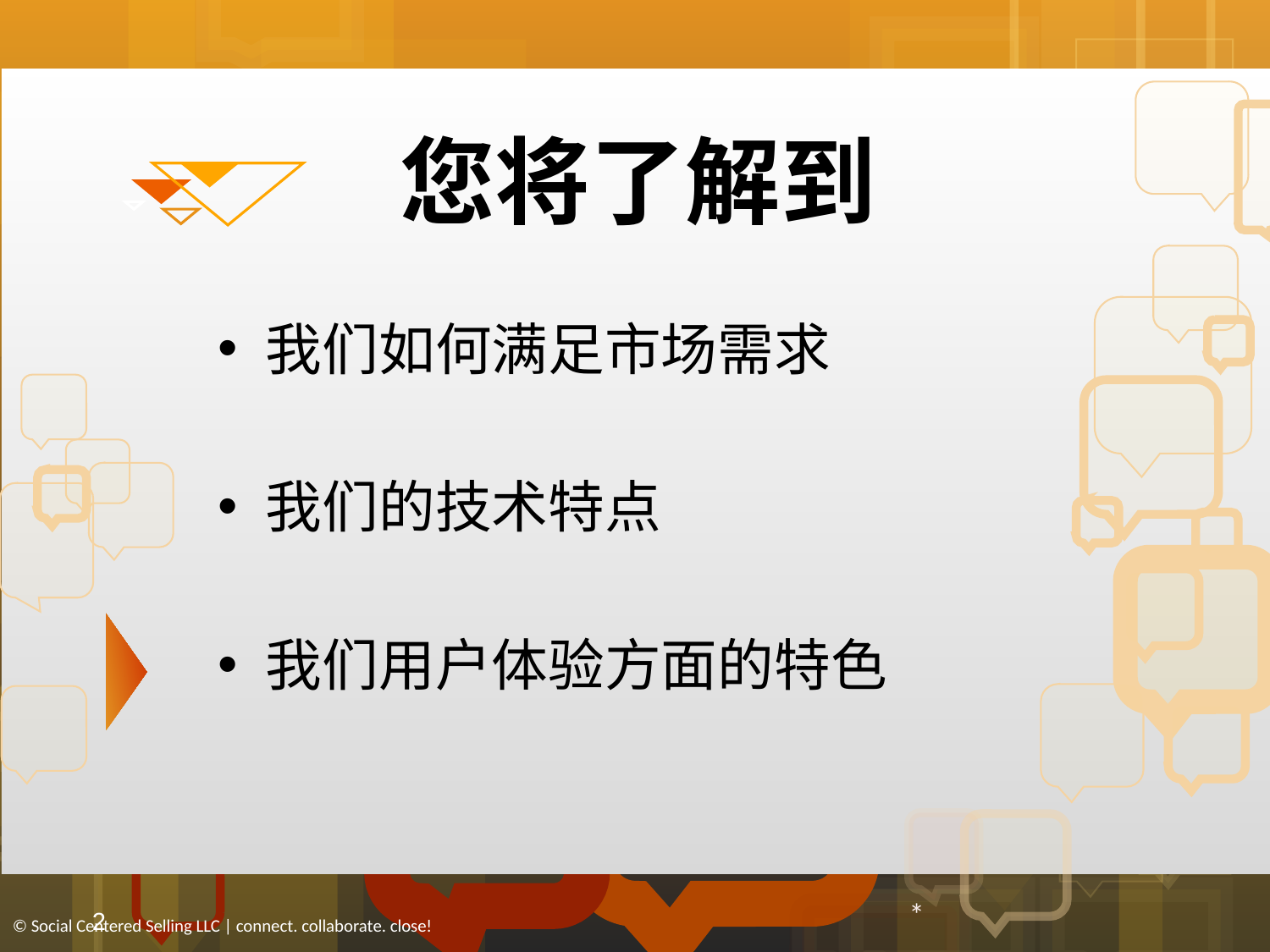

# 您将了解到

我们如何满足市场需求

我们的技术特点

我们用户体验方面的特色

© Social Centered Selling LLC | connect. collaborate. close!
2
*